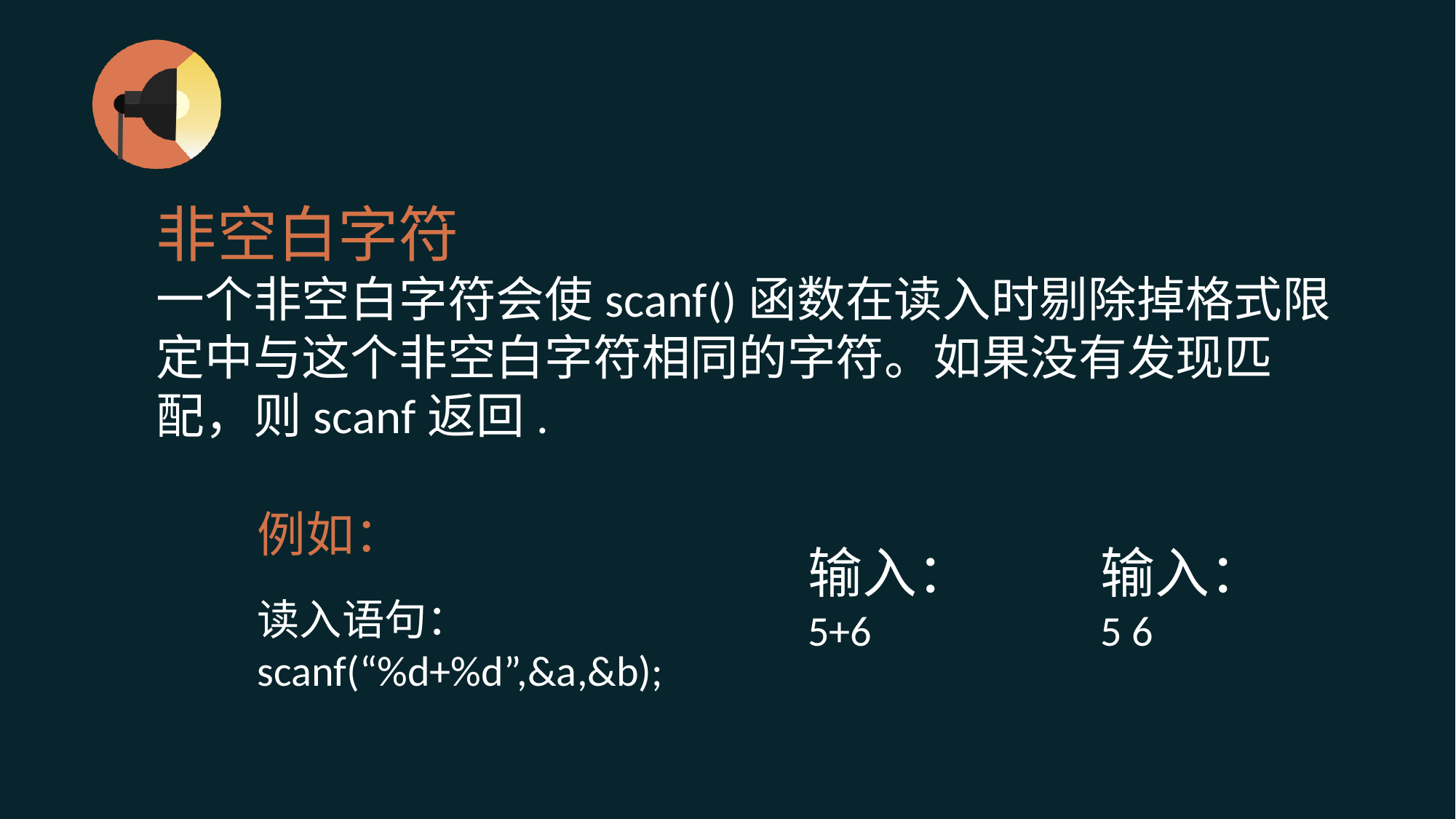

#
非空白字符
一个非空白字符会使scanf()函数在读入时剔除掉格式限定中与这个非空白字符相同的字符。如果没有发现匹配，则scanf返回.
例如：
输入：
5+6
输入：
5 6
读入语句：
scanf(“%d+%d”,&a,&b);